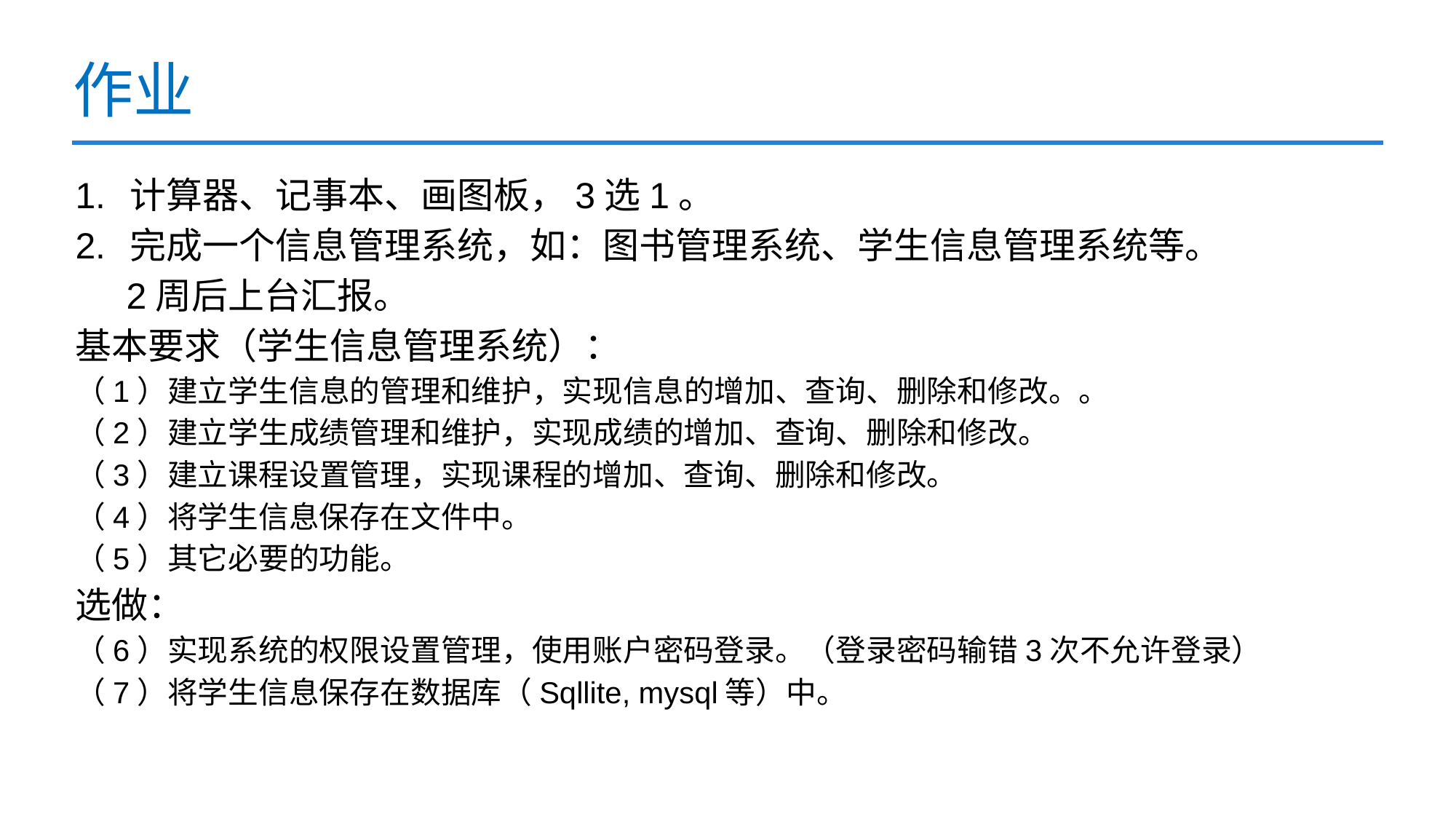

# 作业
计算器、记事本、画图板，3选1。
完成一个信息管理系统，如：图书管理系统、学生信息管理系统等。
     2周后上台汇报。
基本要求（学生信息管理系统）：
（1）建立学生信息的管理和维护，实现信息的增加、查询、删除和修改。。
（2）建立学生成绩管理和维护，实现成绩的增加、查询、删除和修改。
（3）建立课程设置管理，实现课程的增加、查询、删除和修改。
（4）将学生信息保存在文件中。
（5）其它必要的功能。
选做：
（6）实现系统的权限设置管理，使用账户密码登录。（登录密码输错3次不允许登录）
（7）将学生信息保存在数据库（Sqllite, mysql等）中。